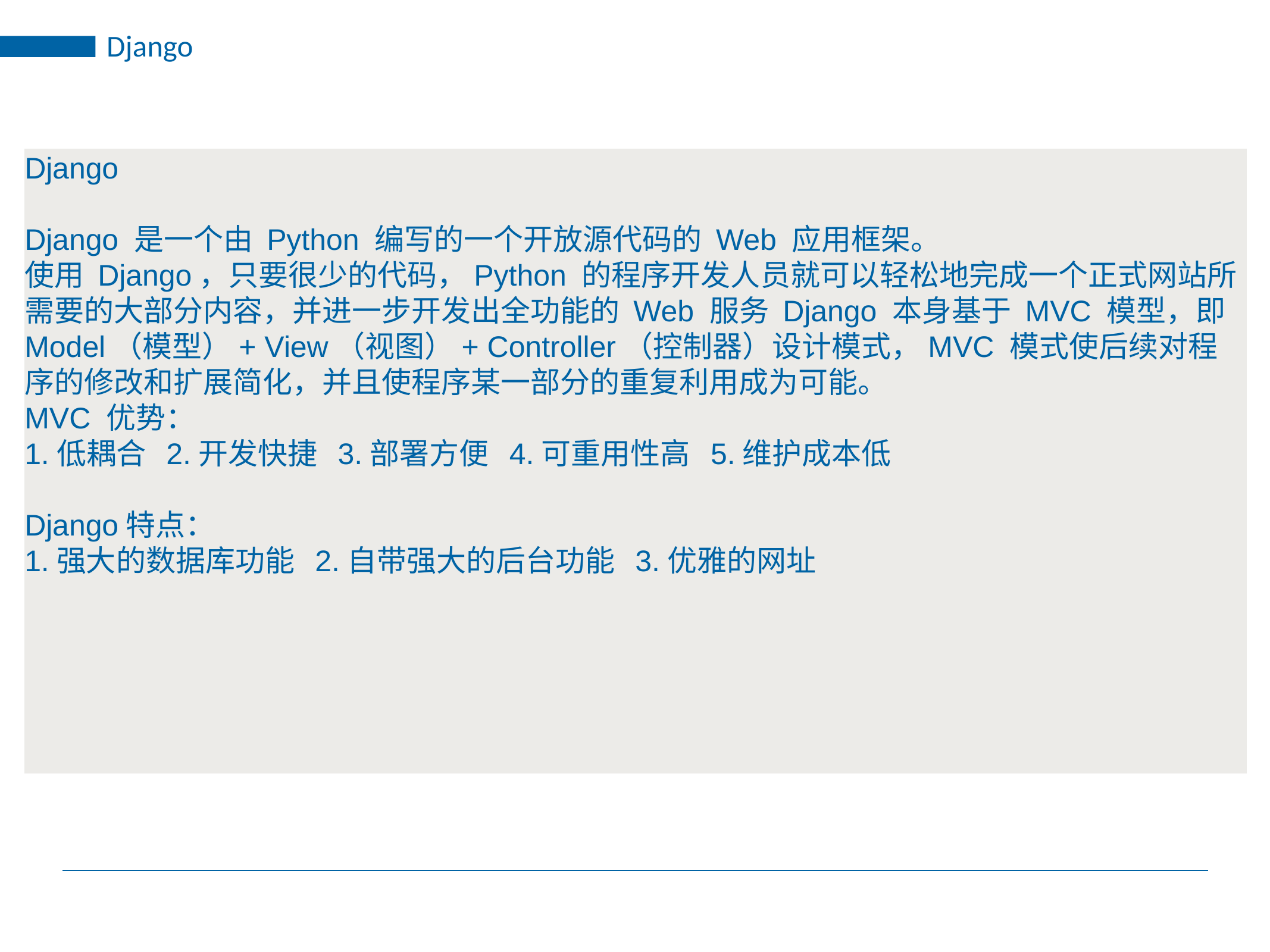

Django

Django

Django 是一个由 Python 编写的一个开放源代码的 Web 应用框架。
使用 Django，只要很少的代码，Python 的程序开发人员就可以轻松地完成一个正式网站所需要的大部分内容，并进一步开发出全功能的 Web 服务 Django 本身基于 MVC 模型，即 Model（模型）+ View（视图）+ Controller（控制器）设计模式，MVC 模式使后续对程序的修改和扩展简化，并且使程序某一部分的重复利用成为可能。
MVC 优势：
1.低耦合  2.开发快捷  3.部署方便  4.可重用性高  5.维护成本低

Django特点：
1.强大的数据库功能  2.自带强大的后台功能  3.优雅的网址